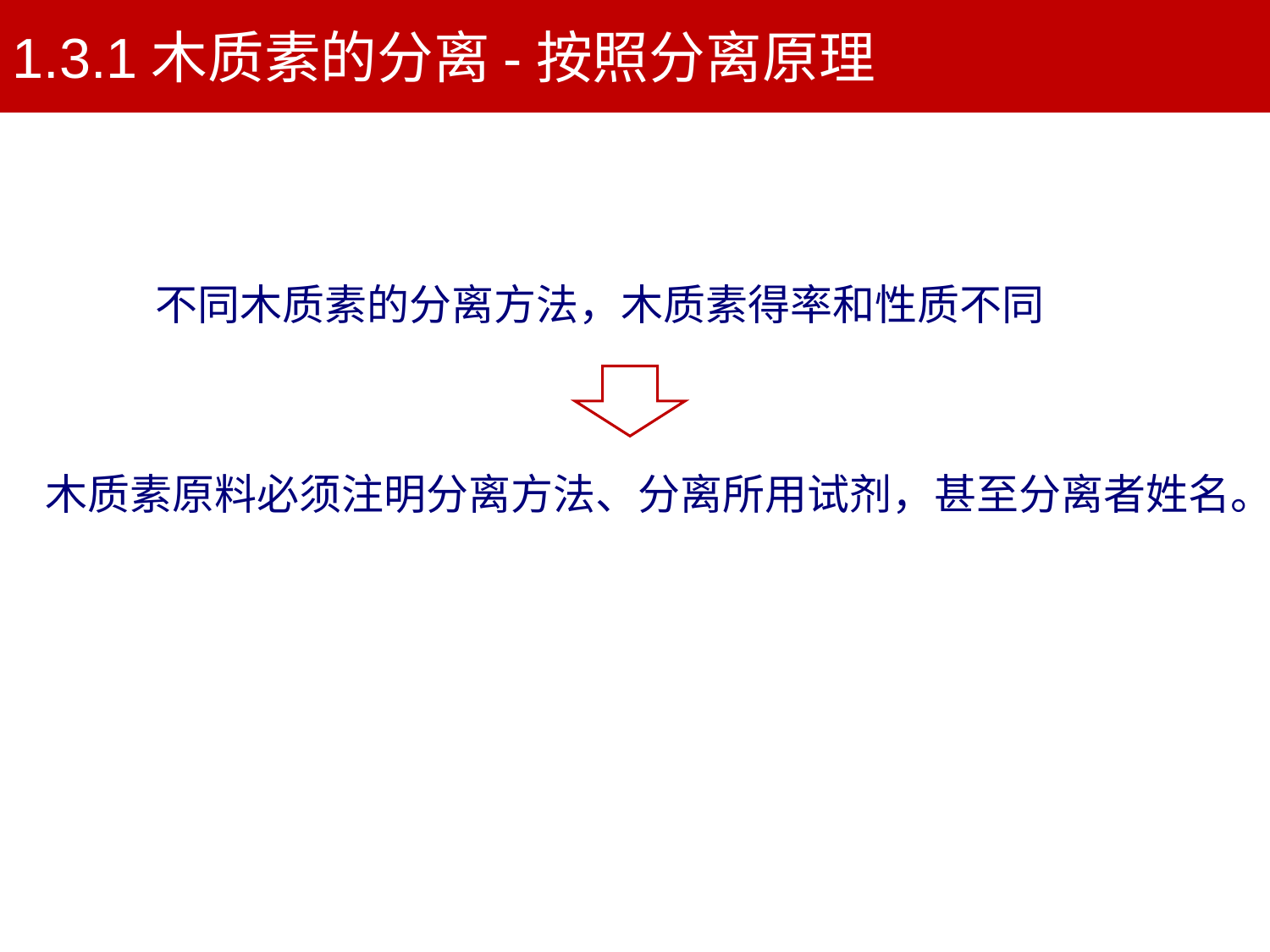

1.3.1木质素的分离-按照分离原理
不同木质素的分离方法，木质素得率和性质不同

木质素原料必须注明分离方法、分离所用试剂，甚至分离者姓名。